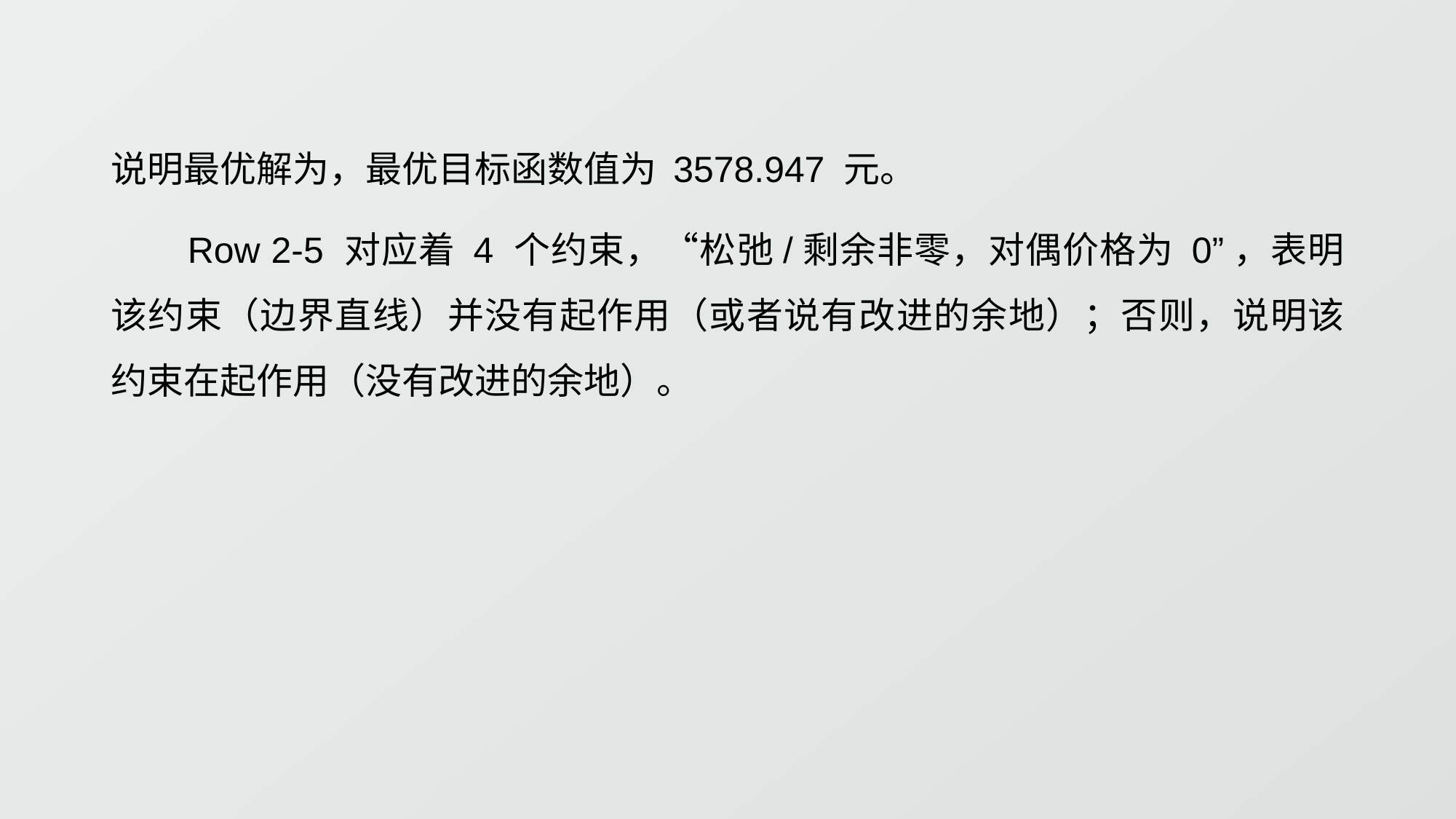

说明最优解为，最优目标函数值为 3578.947 元。
       Row 2-5 对应着 4 个约束，“松弛/剩余非零，对偶价格为 0”，表明该约束（边界直线）并没有起作用（或者说有改进的余地）；否则，说明该约束在起作用（没有改进的余地）。